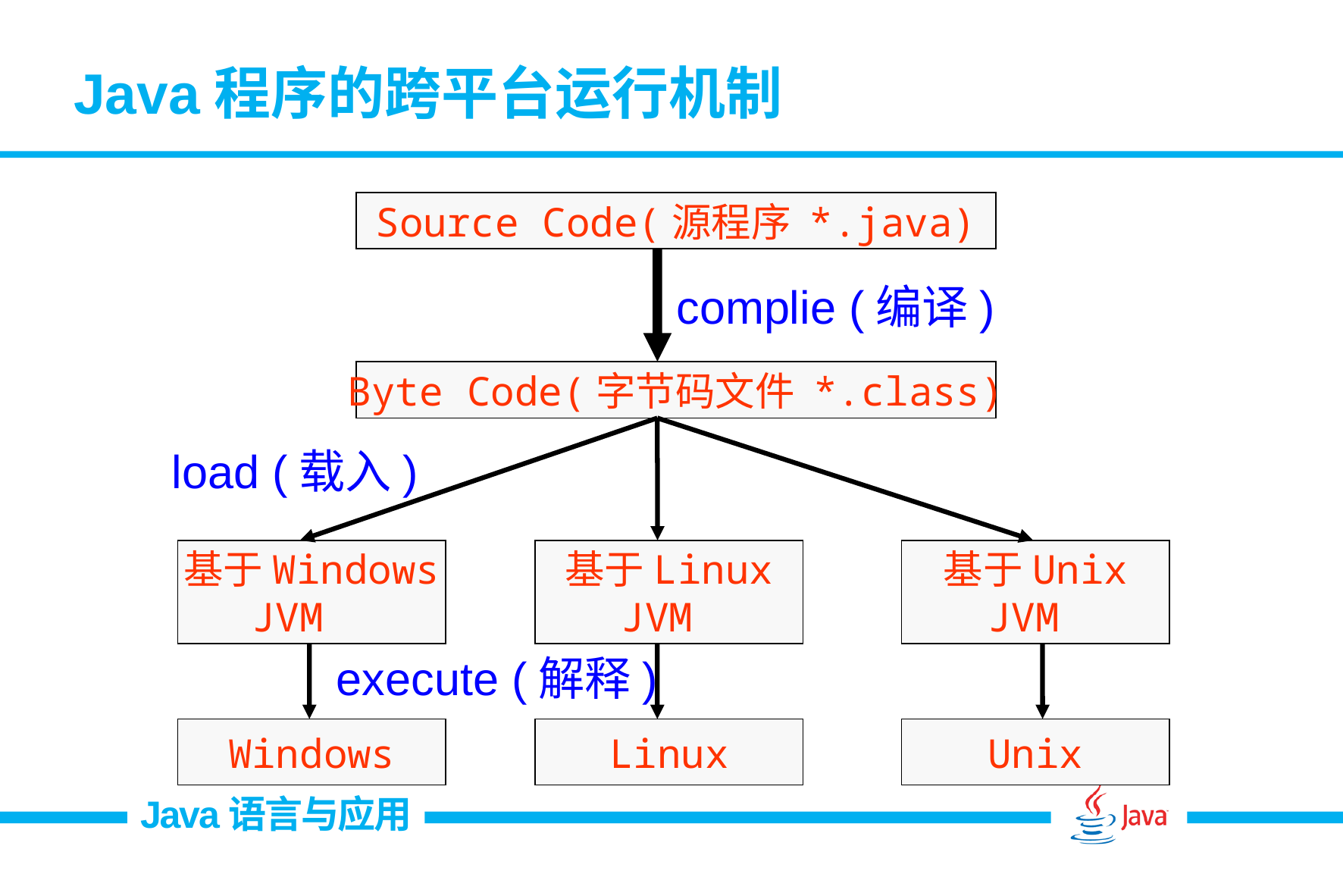

Java程序的跨平台运行机制
Source Code(源程序 *.java)

complie (编译)
Byte Code(字节码文件 *.class)

load (载入)
基于Windows
JVM
基于Linux
JVM
基于Unix
JVM

execute (解释)

Windows
Linux
Unix